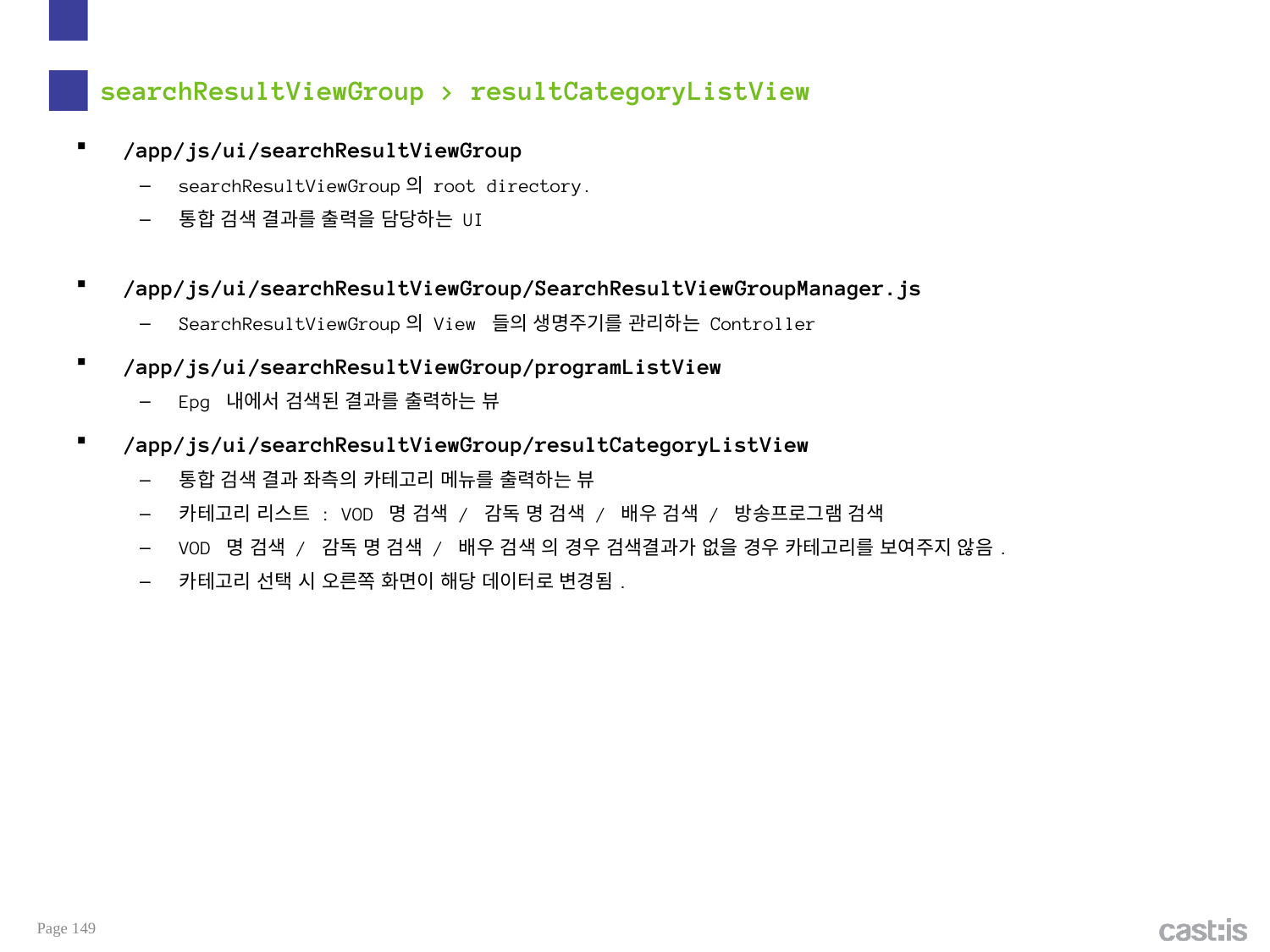

# searchResultViewGroup > resultCategoryListView
/app/js/ui/searchResultViewGroup
searchResultViewGroup의 root directory.
통합 검색 결과를 출력을 담당하는 UI

/app/js/ui/searchResultViewGroup/SearchResultViewGroupManager.js
SearchResultViewGroup의 View 들의 생명주기를 관리하는 Controller

/app/js/ui/searchResultViewGroup/programListView
Epg 내에서 검색된 결과를 출력하는 뷰

/app/js/ui/searchResultViewGroup/resultCategoryListView
통합 검색 결과 좌측의 카테고리 메뉴를 출력하는 뷰
카테고리 리스트 : VOD 명 검색 / 감독 명 검색 / 배우 검색 / 방송프로그램 검색
VOD 명 검색 / 감독 명 검색 / 배우 검색 의 경우 검색결과가 없을 경우 카테고리를 보여주지 않음.
카테고리 선택 시 오른쪽 화면이 해당 데이터로 변경됨.

Page 149